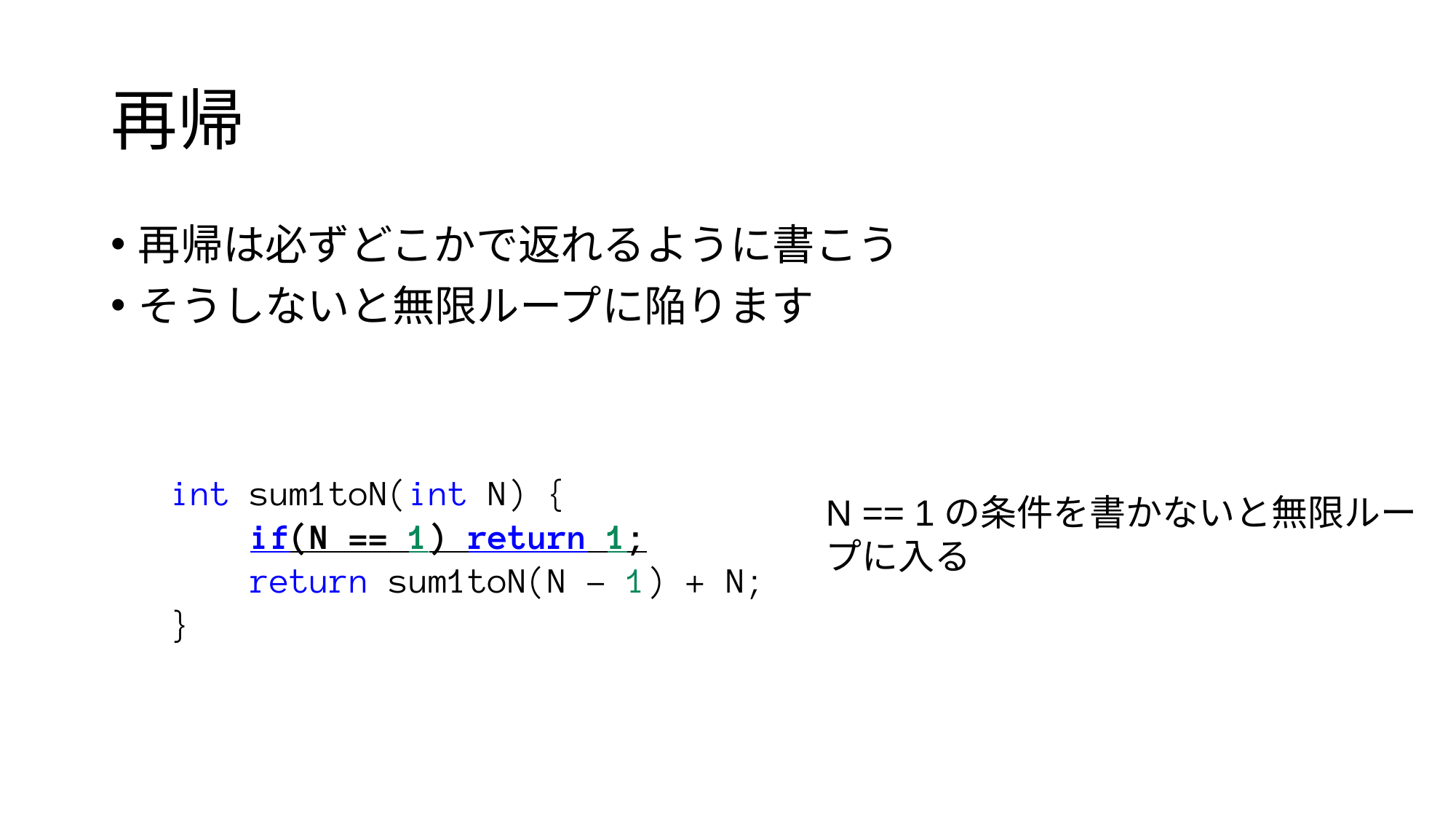

# 再帰
再帰は必ずどこかで返れるように書こう
そうしないと無限ループに陥ります

int sum1toN(int N) {
    if(N == 1) return 1;
    return sum1toN(N - 1) + N;
}
N == 1の条件を書かないと無限ループに入る